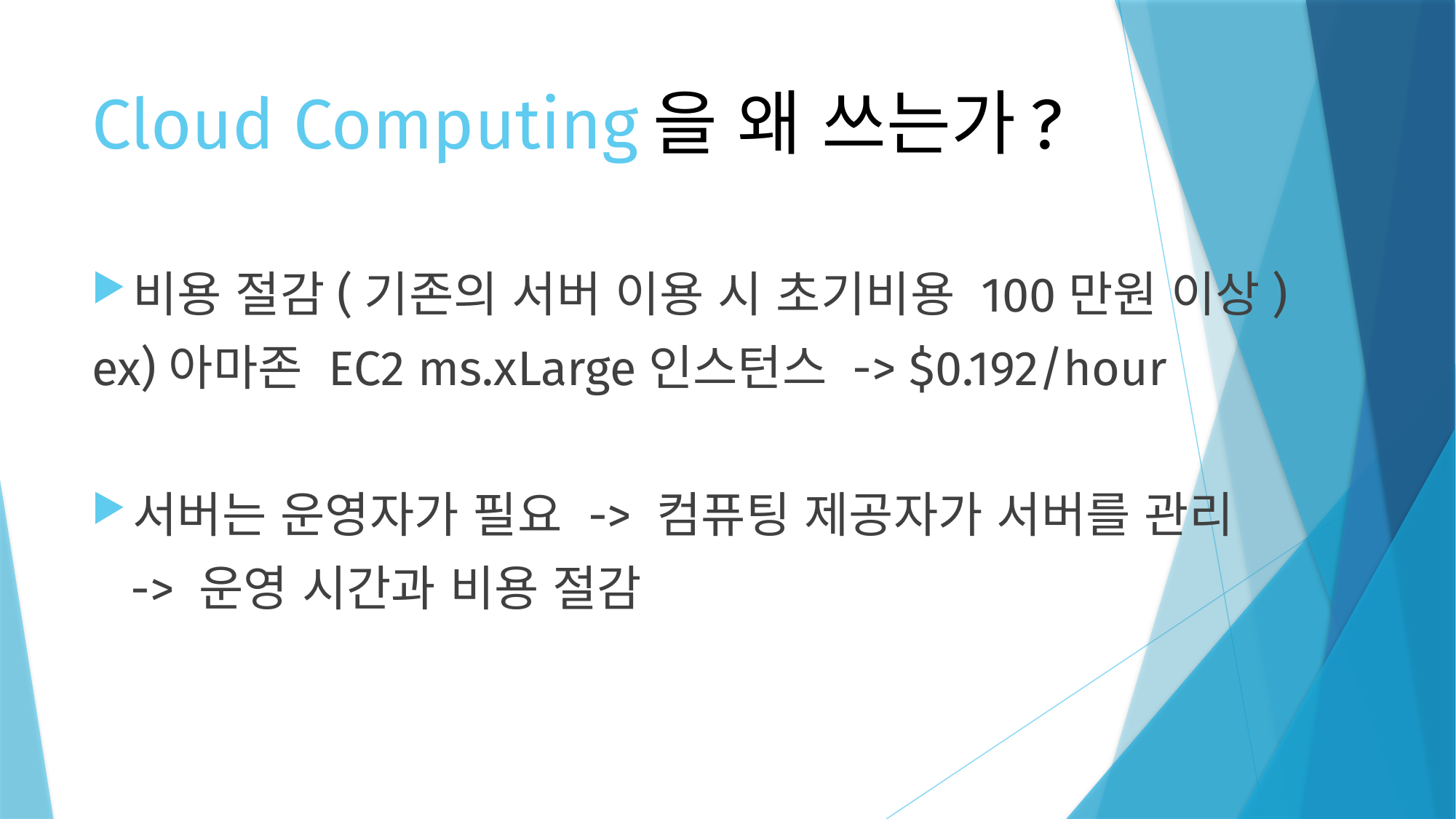

# Cloud Computing을 왜 쓰는가?
비용 절감(기존의 서버 이용 시 초기비용 100만원 이상)
ex)아마존 EC2 ms.xLarge인스턴스 -> $0.192/hour

서버는 운영자가 필요 -> 컴퓨팅 제공자가 서버를 관리
   -> 운영 시간과 비용 절감